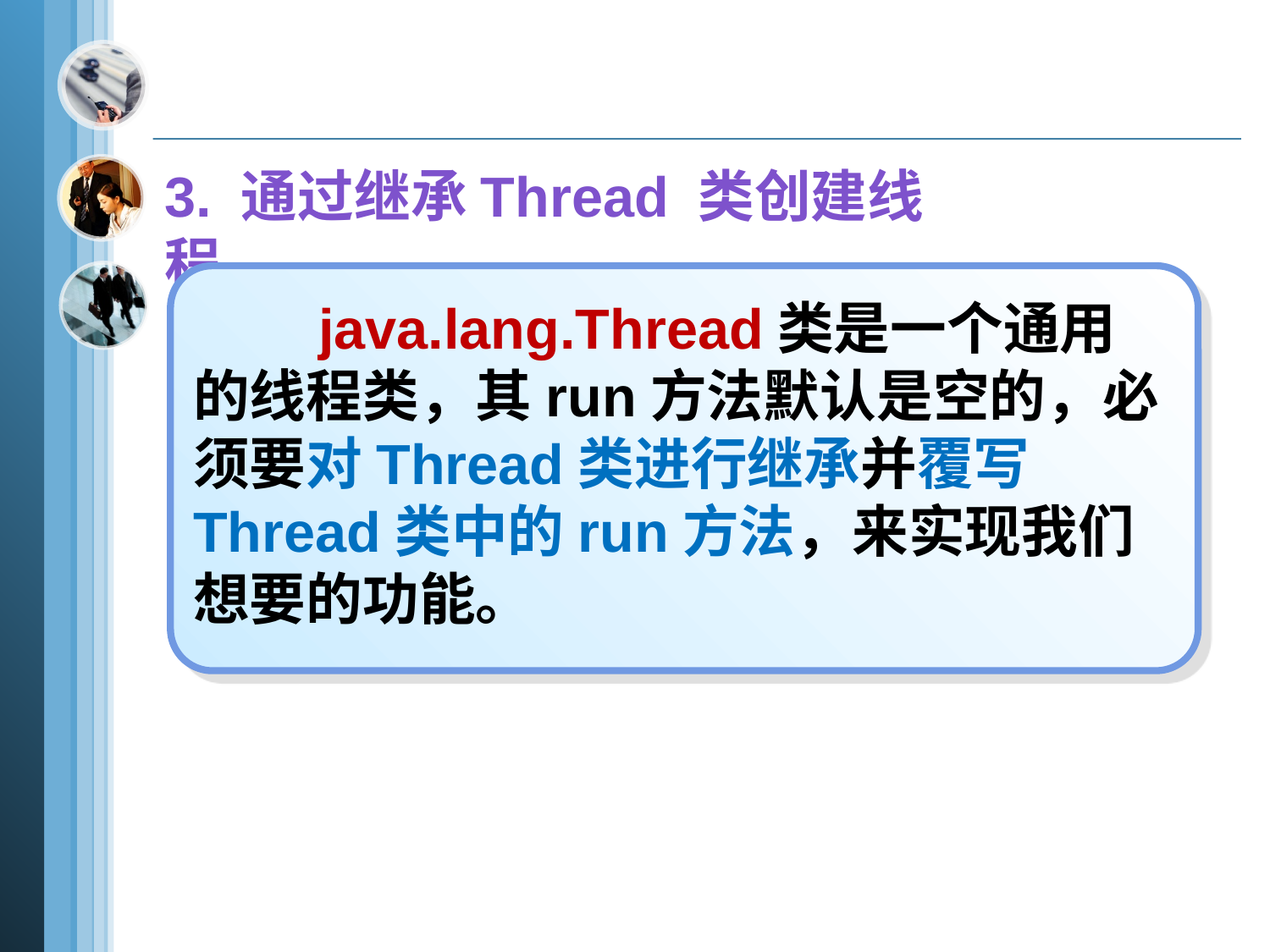

3. 通过继承Thread 类创建线程

        java.lang.Thread类是一个通用的线程类，其run方法默认是空的，必须要对Thread类进行继承并覆写Thread类中的run方法，来实现我们想要的功能。